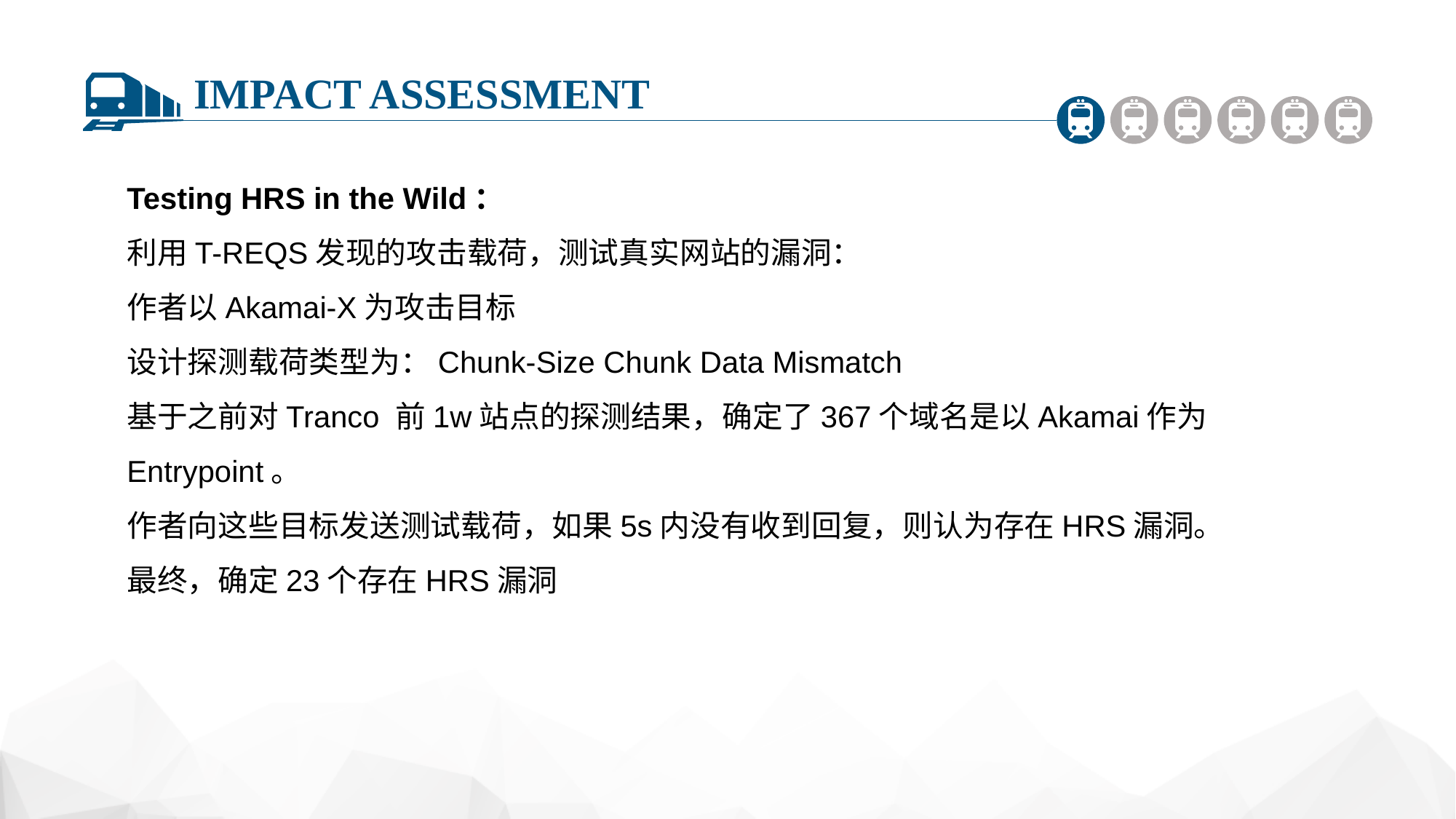

IMPACT ASSESSMENT
Testing HRS in the Wild：
利用T-REQS发现的攻击载荷，测试真实网站的漏洞：
作者以Akamai-X为攻击目标
设计探测载荷类型为：Chunk-Size Chunk Data Mismatch
基于之前对Tranco 前1w站点的探测结果，确定了367个域名是以Akamai作为Entrypoint。
作者向这些目标发送测试载荷，如果5s内没有收到回复，则认为存在HRS漏洞。
最终，确定23个存在HRS漏洞